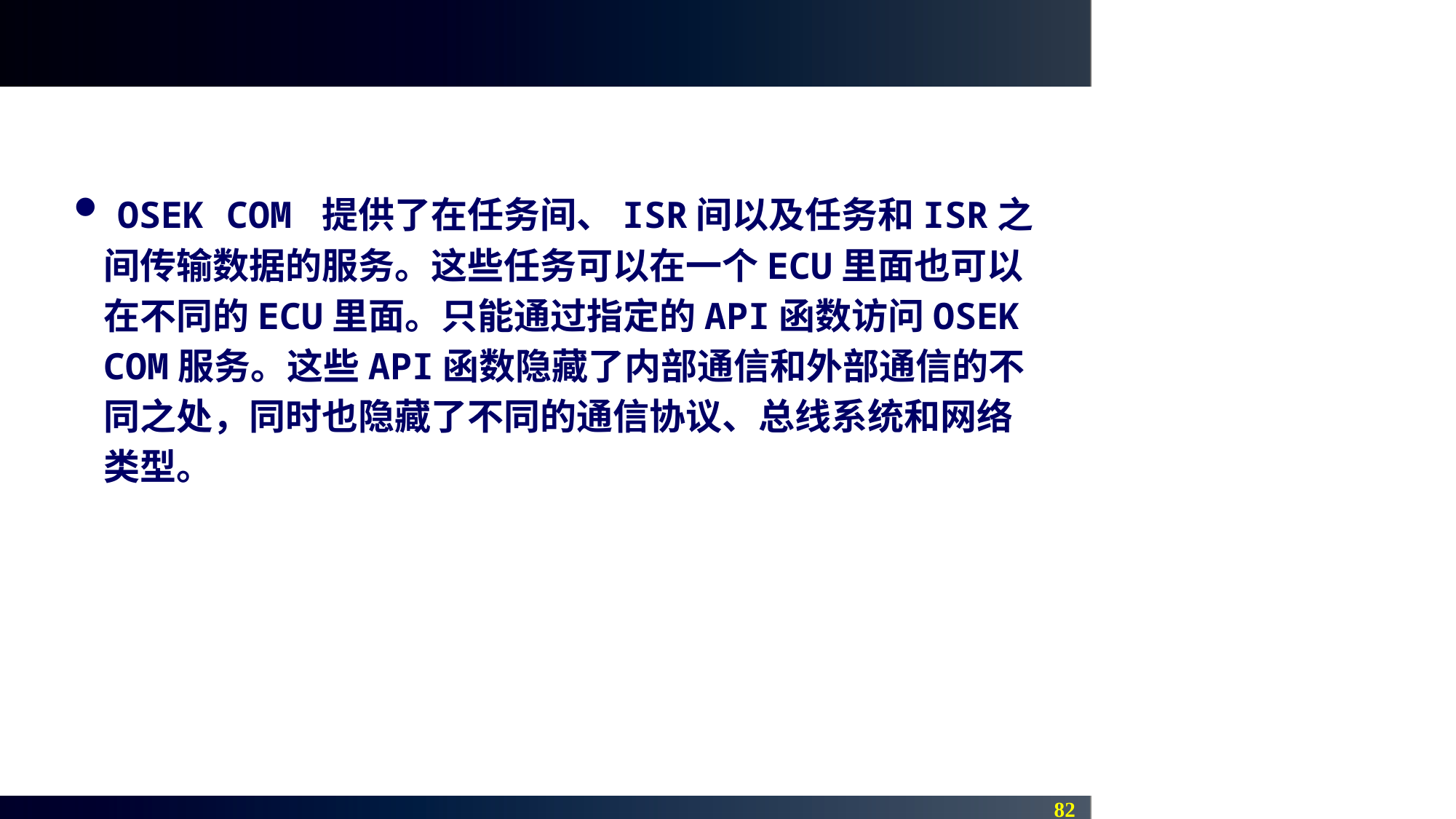

OSEK COM 提供了在任务间、ISR间以及任务和ISR之间传输数据的服务。这些任务可以在一个ECU里面也可以在不同的ECU里面。只能通过指定的API函数访问OSEK COM服务。这些API函数隐藏了内部通信和外部通信的不同之处，同时也隐藏了不同的通信协议、总线系统和网络类型。